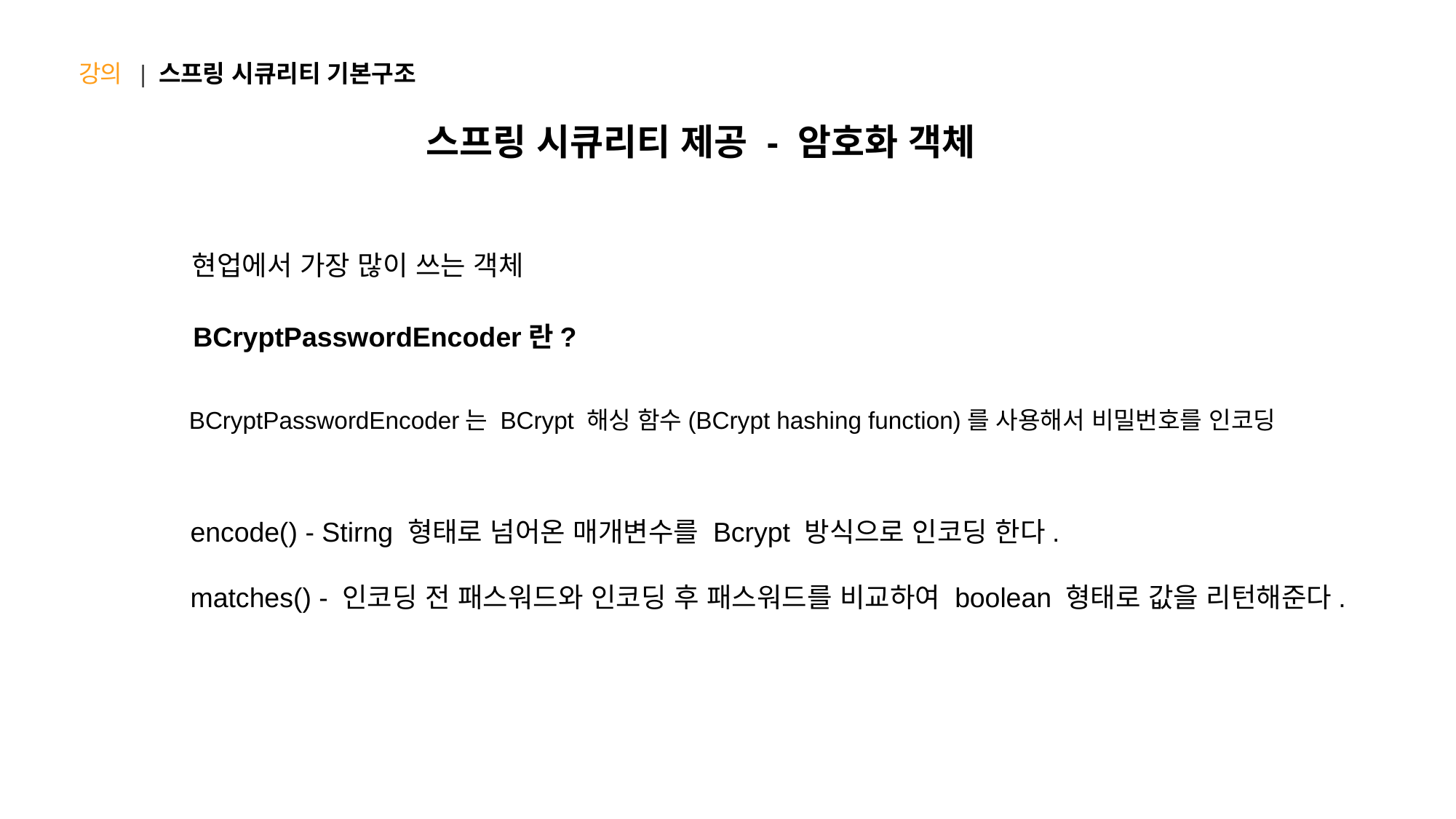

강의  | 스프링 시큐리티 기본구조
스프링 시큐리티 제공 - 암호화 객체
현업에서 가장 많이 쓰는 객체
BCryptPasswordEncoder란?
BCryptPasswordEncoder는 BCrypt 해싱 함수(BCrypt hashing function)를 사용해서 비밀번호를 인코딩
encode() - Stirng 형태로 넘어온 매개변수를 Bcrypt 방식으로 인코딩 한다.

matches() - 인코딩 전 패스워드와 인코딩 후 패스워드를 비교하여 boolean 형태로 값을 리턴해준다.